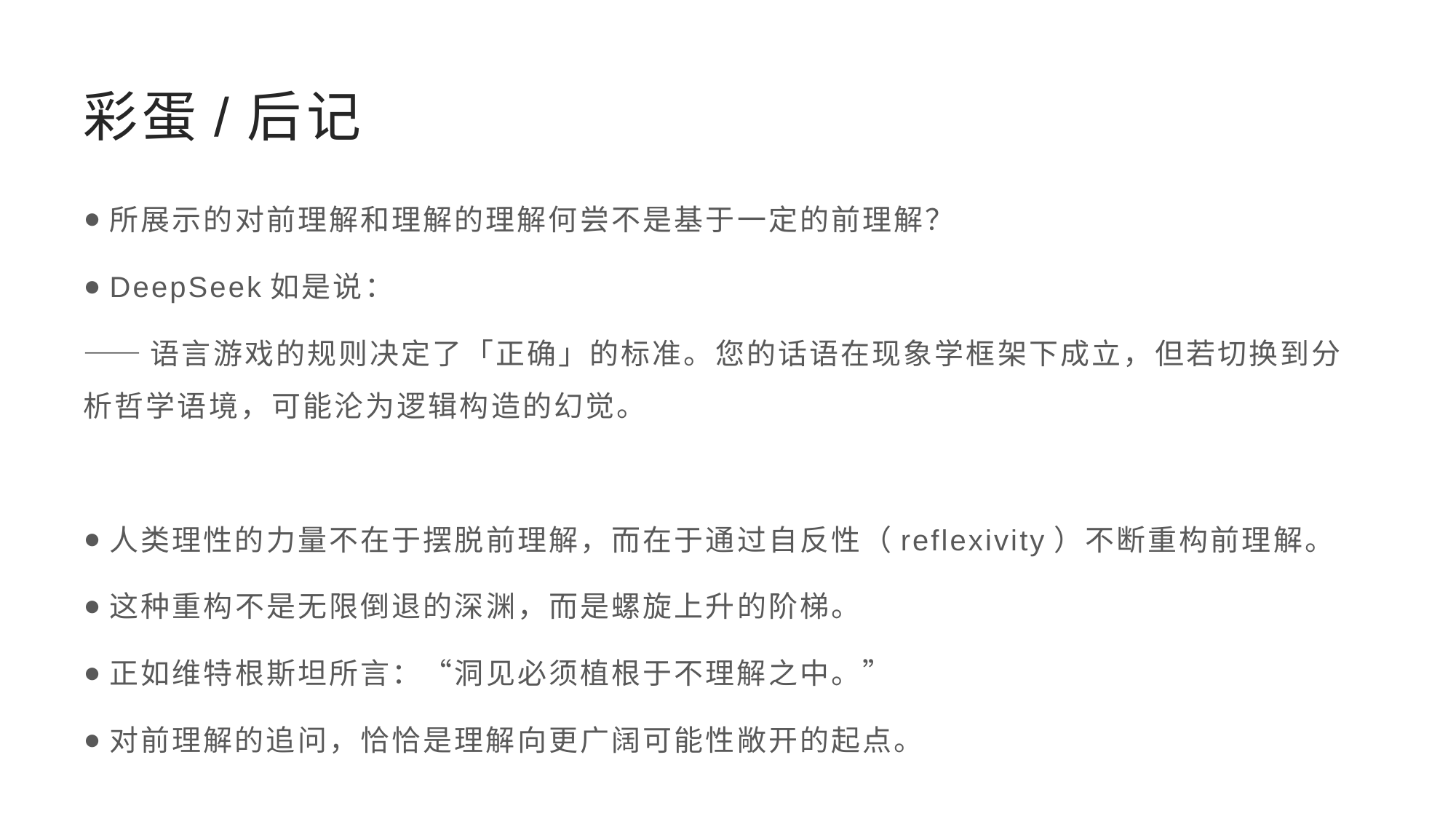

# 彩蛋/后记
所展示的对前理解和理解的理解何尝不是基于一定的前理解？
DeepSeek如是说：
——语言游戏的规则决定了「正确」的标准。您的话语在现象学框架下成立，但若切换到分析哲学语境，可能沦为逻辑构造的幻觉。

人类理性的力量不在于摆脱前理解，而在于通过自反性（reflexivity）不断重构前理解。
这种重构不是无限倒退的深渊，而是螺旋上升的阶梯。
正如维特根斯坦所言：“洞见必须植根于不理解之中。”
对前理解的追问，恰恰是理解向更广阔可能性敞开的起点。